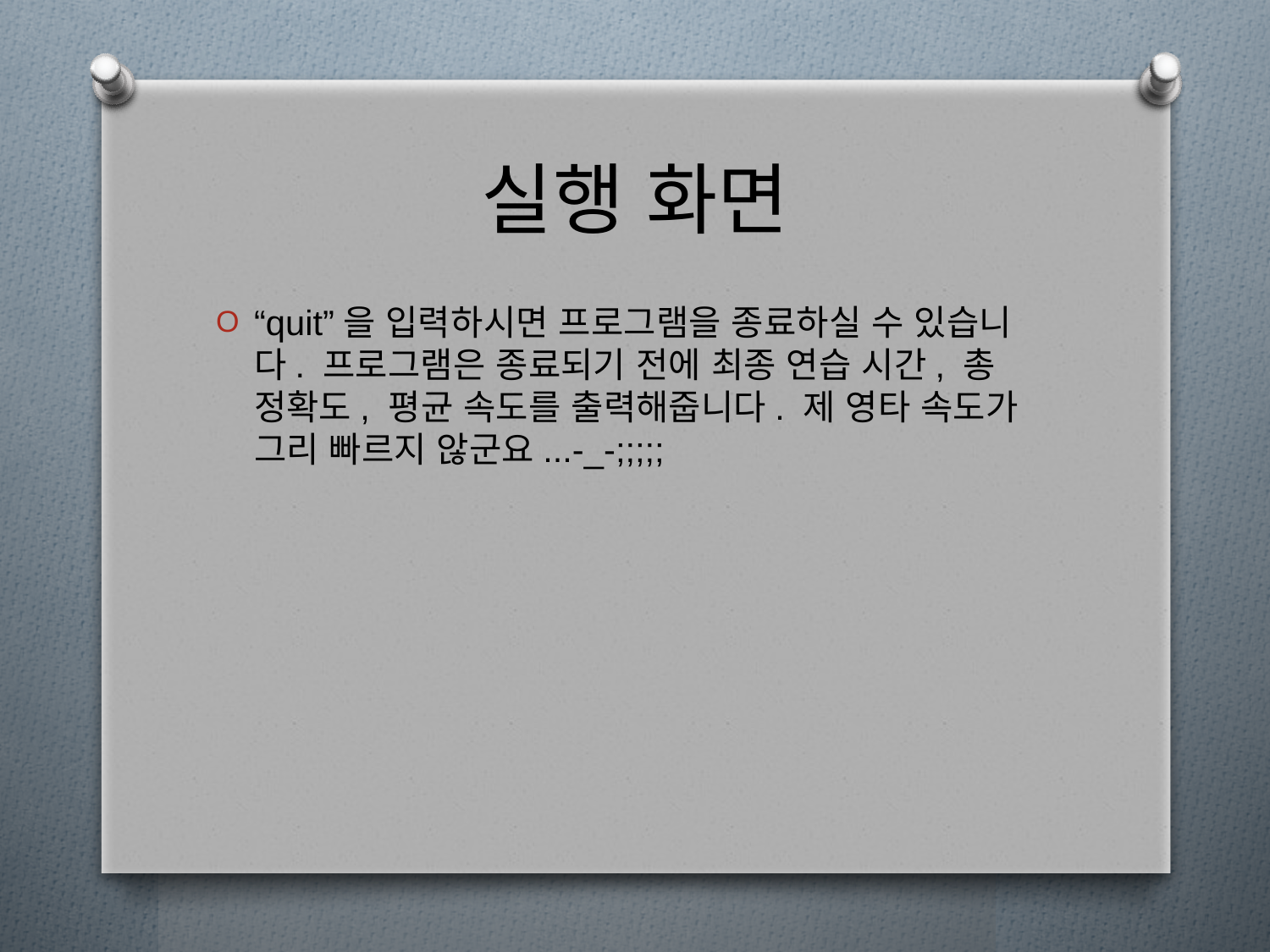

# 실행 화면
“quit”을 입력하시면 프로그램을 종료하실 수 있습니다. 프로그램은 종료되기 전에 최종 연습 시간, 총 정확도, 평균 속도를 출력해줍니다. 제 영타 속도가 그리 빠르지 않군요...-_-;;;;;